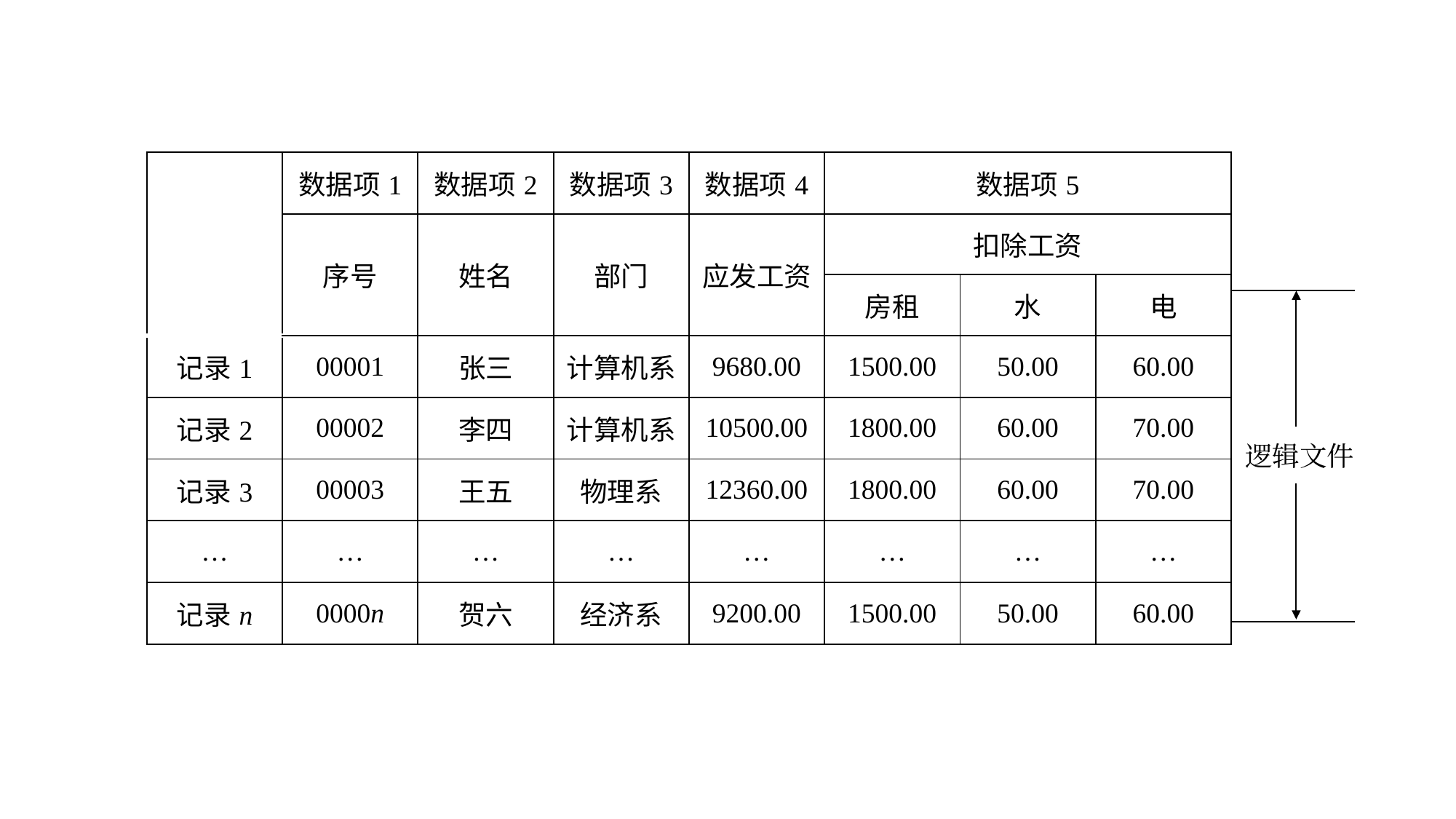

|  | 数据项1 | 数据项2 | 数据项3 | 数据项4 | 数据项5 |  |  |
| --- | --- | --- | --- | --- | --- | --- | --- |
|  | 序号 | 姓名 | 部门 | 应发工资 | 扣除工资 |  |  |
|  |  |  |  |  | 房租 | 水 | 电 |
| 记录1 | 00001 | 张三 | 计算机系 | 9680.00 | 1500.00 | 50.00 | 60.00 |
| 记录2 | 00002 | 李四 | 计算机系 | 10500.00 | 1800.00 | 60.00 | 70.00 |
| 记录3 | 00003 | 王五 | 物理系 | 12360.00 | 1800.00 | 60.00 | 70.00 |
| … | … | … | … | … | … | … | … |
| 记录n | 0000n | 贺六 | 经济系 | 9200.00 | 1500.00 | 50.00 | 60.00 |
逻辑文件